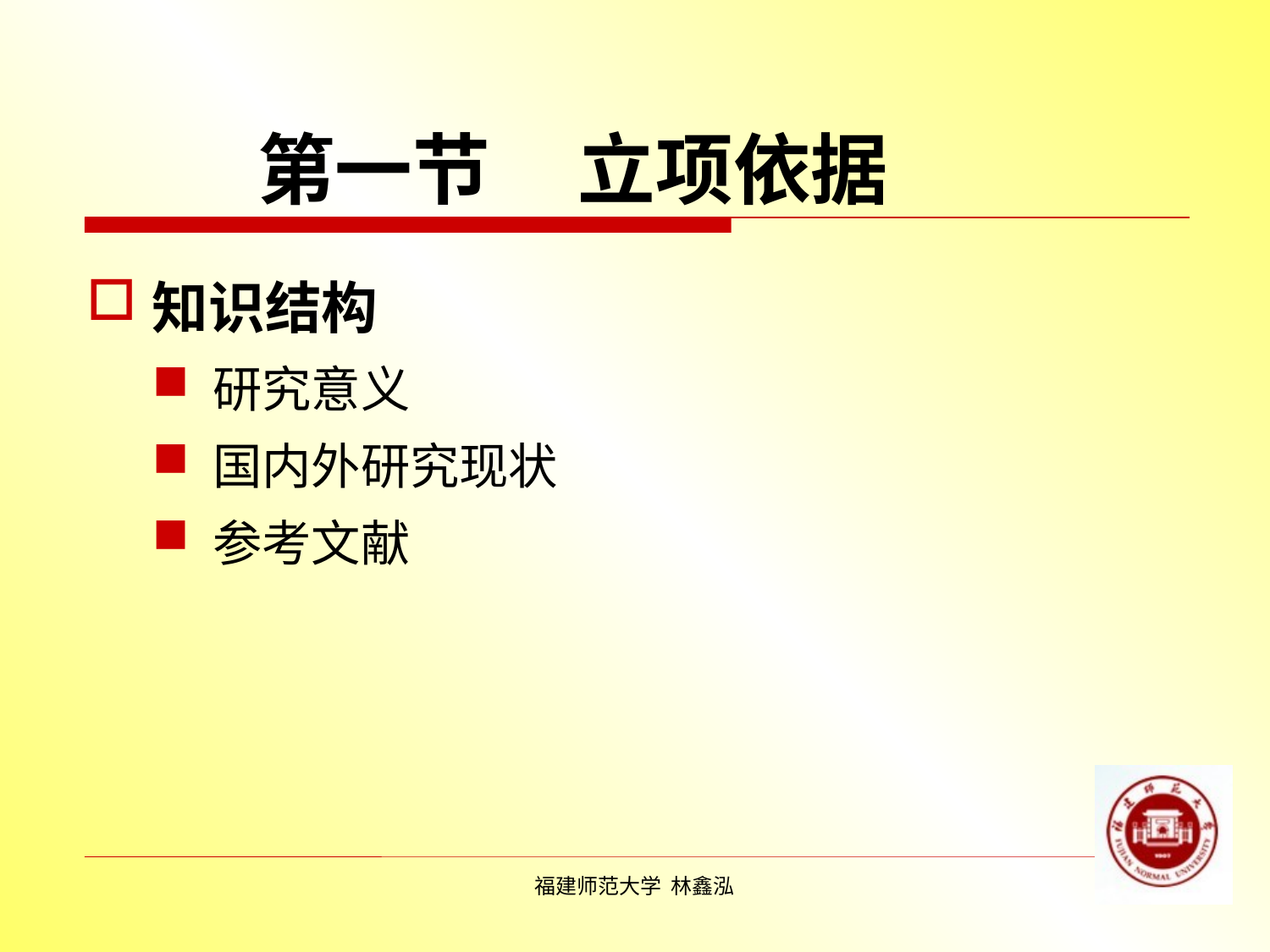

第一节     立项依据
知识结构
研究意义
国内外研究现状
参考文献
福建师范大学  林鑫泓